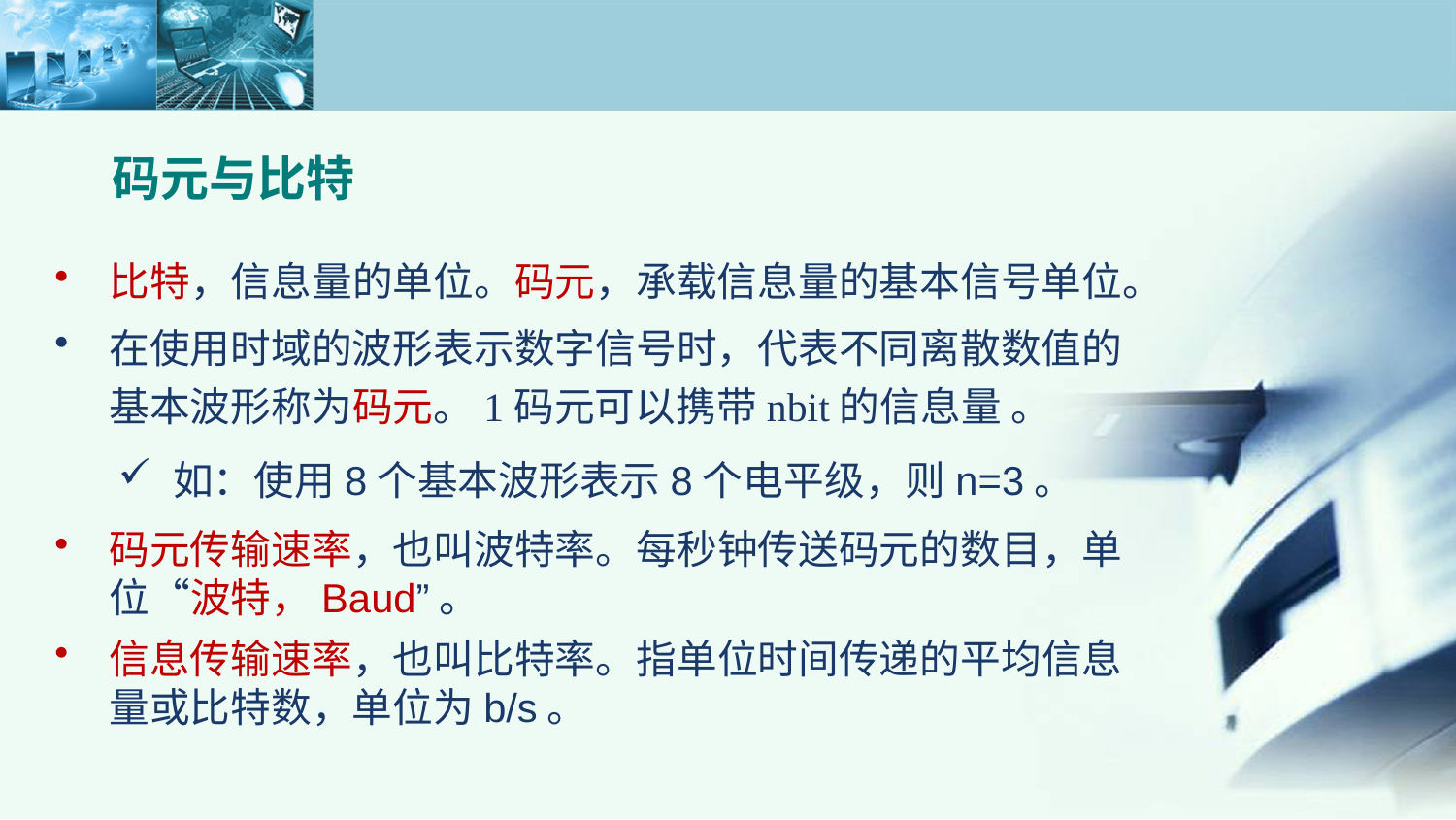

# 码元与比特
比特，信息量的单位。码元，承载信息量的基本信号单位。
在使用时域的波形表示数字信号时，代表不同离散数值的基本波形称为码元。1码元可以携带nbit的信息量 。
如：使用8个基本波形表示8个电平级，则n=3。
码元传输速率，也叫波特率。每秒钟传送码元的数目，单位“波特，Baud”。
信息传输速率，也叫比特率。指单位时间传递的平均信息量或比特数，单位为b/s。